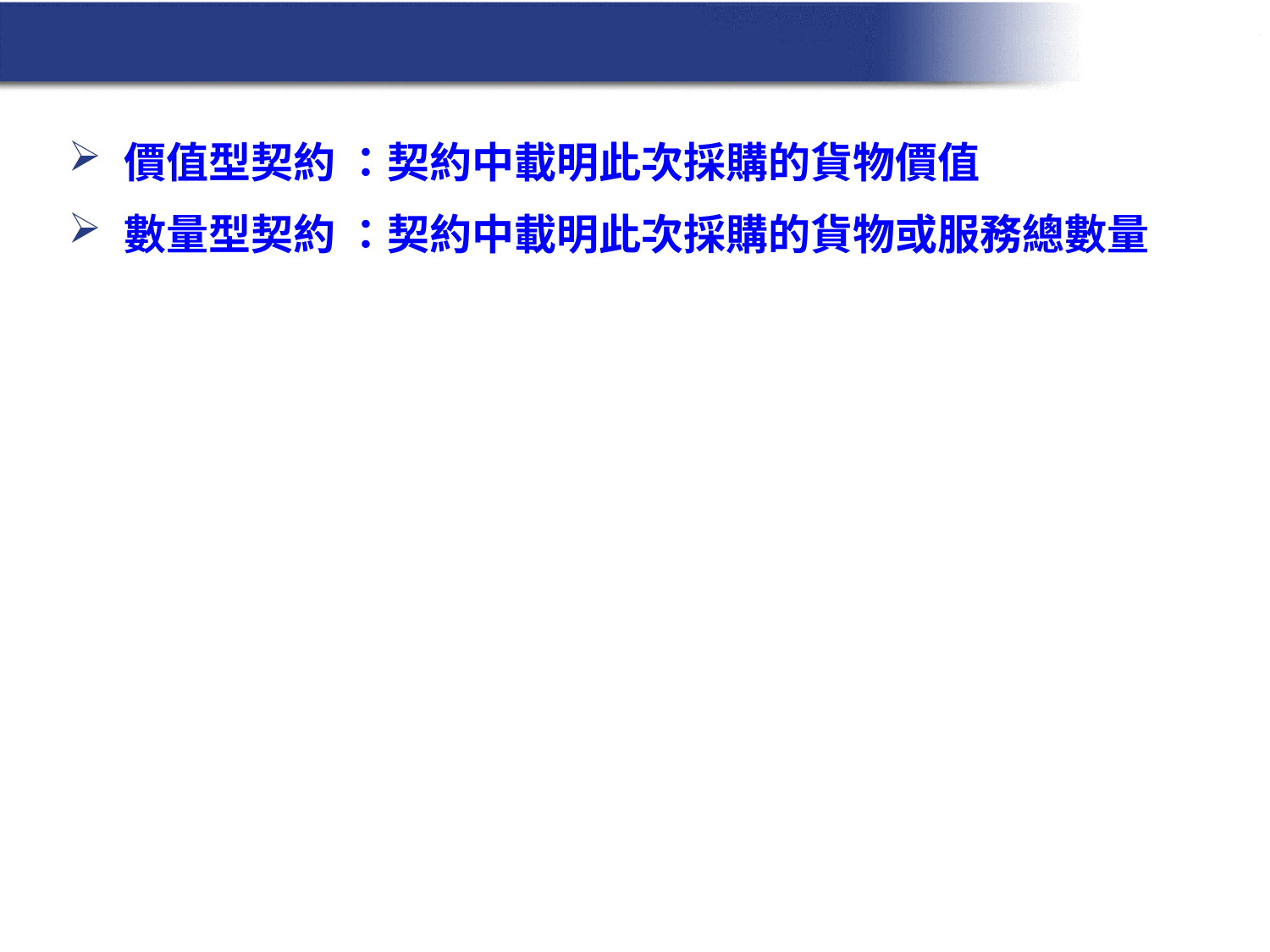

# 採購─契約類別
價值型契約 ：契約中載明此次採購的貨物價值
數量型契約 ：契約中載明此次採購的貨物或服務總數量